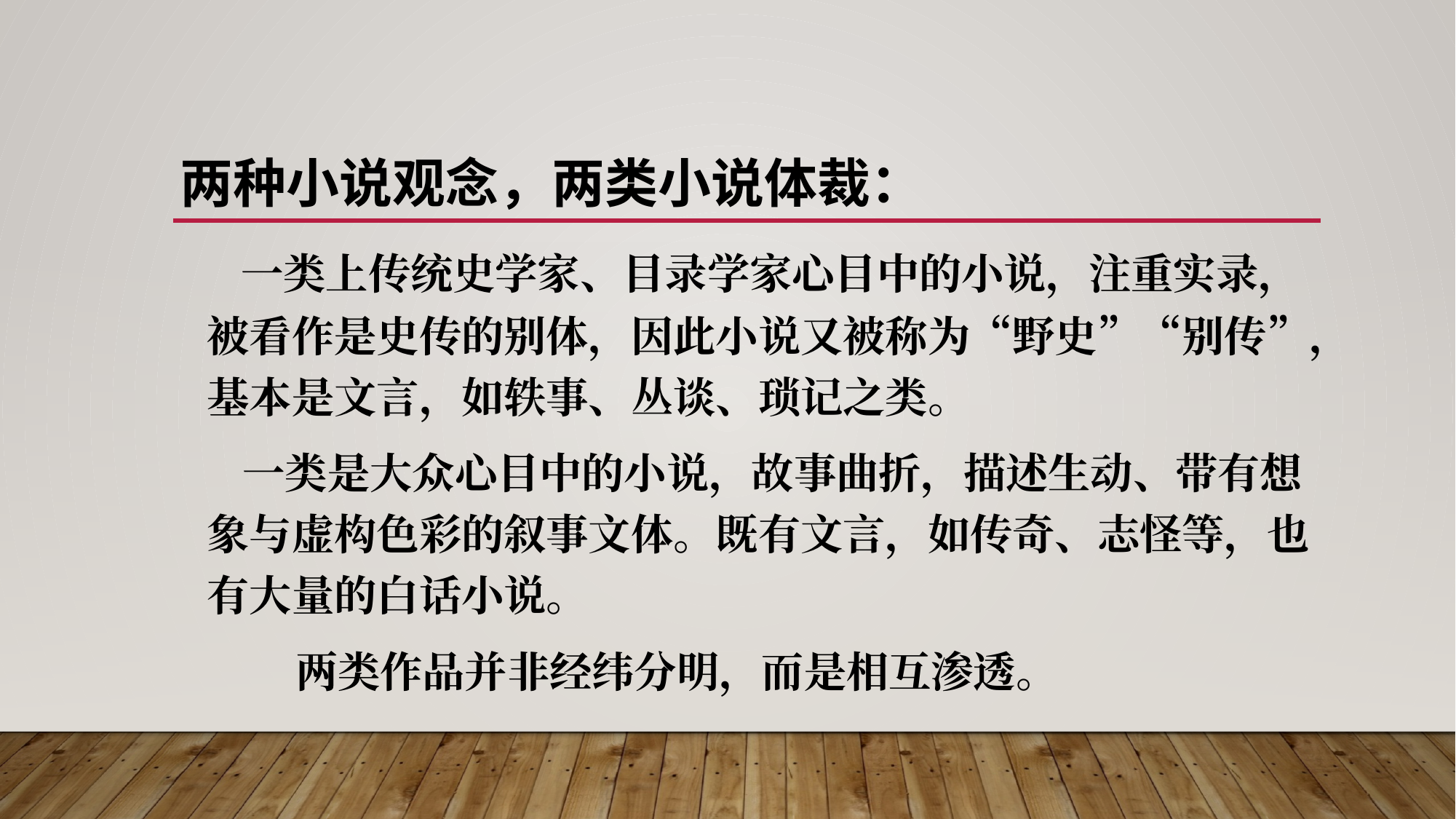

两种小说观念，两类小说体裁：
    一类上传统史学家、目录学家心目中的小说，注重实录，被看作是史传的别体，因此小说又被称为“野史”“别传”，基本是文言，如轶事、丛谈、琐记之类。
     一类是大众心目中的小说，故事曲折，描述生动、带有想象与虚构色彩的叙事文体。既有文言，如传奇、志怪等，也有大量的白话小说。
          两类作品并非经纬分明，而是相互渗透。